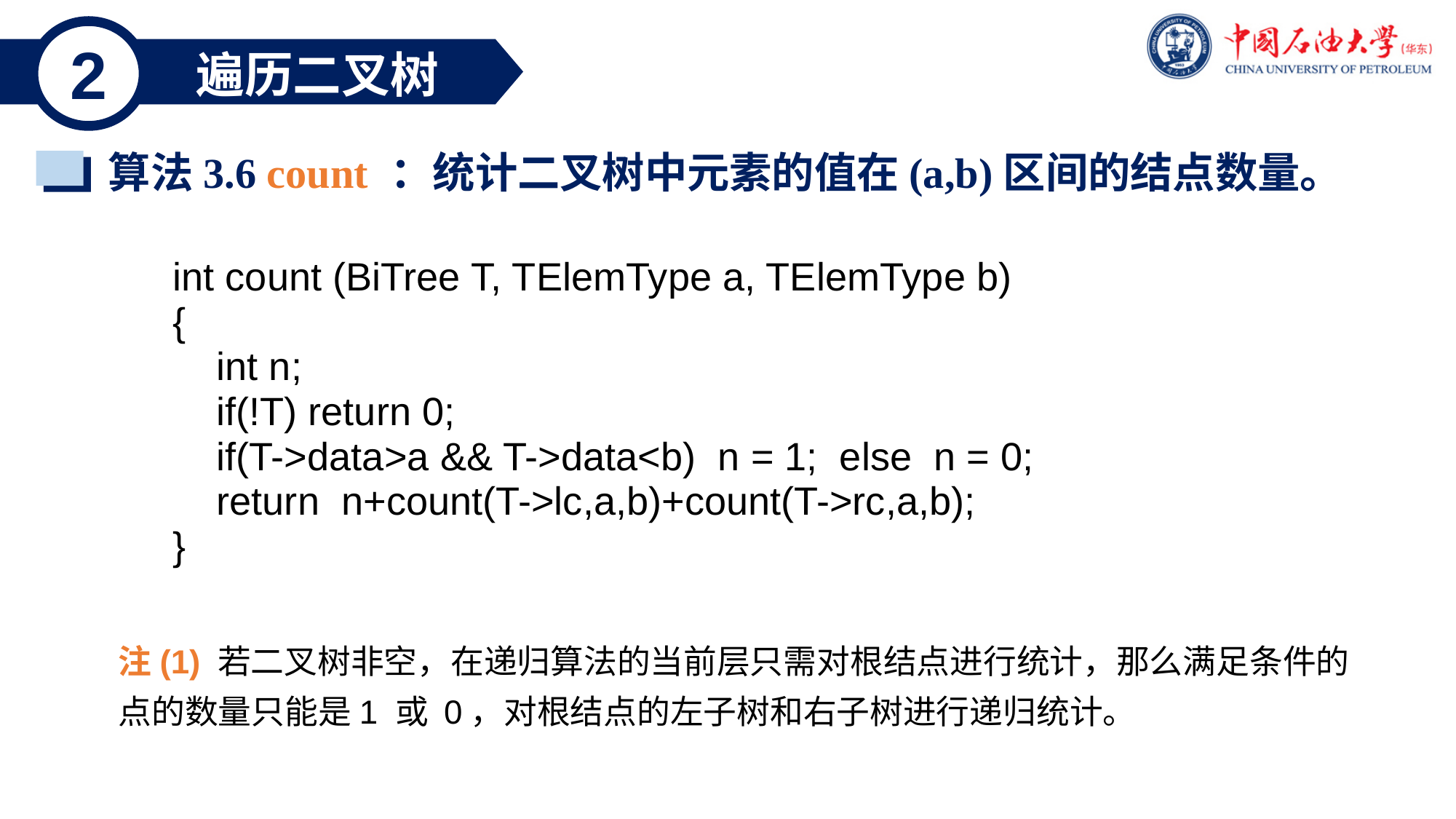

2
遍历二叉树
算法3.6 count ：统计二叉树中元素的值在(a,b)区间的结点数量。

int count (BiTree T, TElemType a, TElemType b)
{
    int n;
    if(!T) return 0;
    if(T->data>a && T->data<b)  n = 1;  else  n = 0;
    return  n+count(T->lc,a,b)+count(T->rc,a,b);
}
注(1) 若二叉树非空，在递归算法的当前层只需对根结点进行统计，那么满足条件的点的数量只能是1 或 0，对根结点的左子树和右子树进行递归统计。